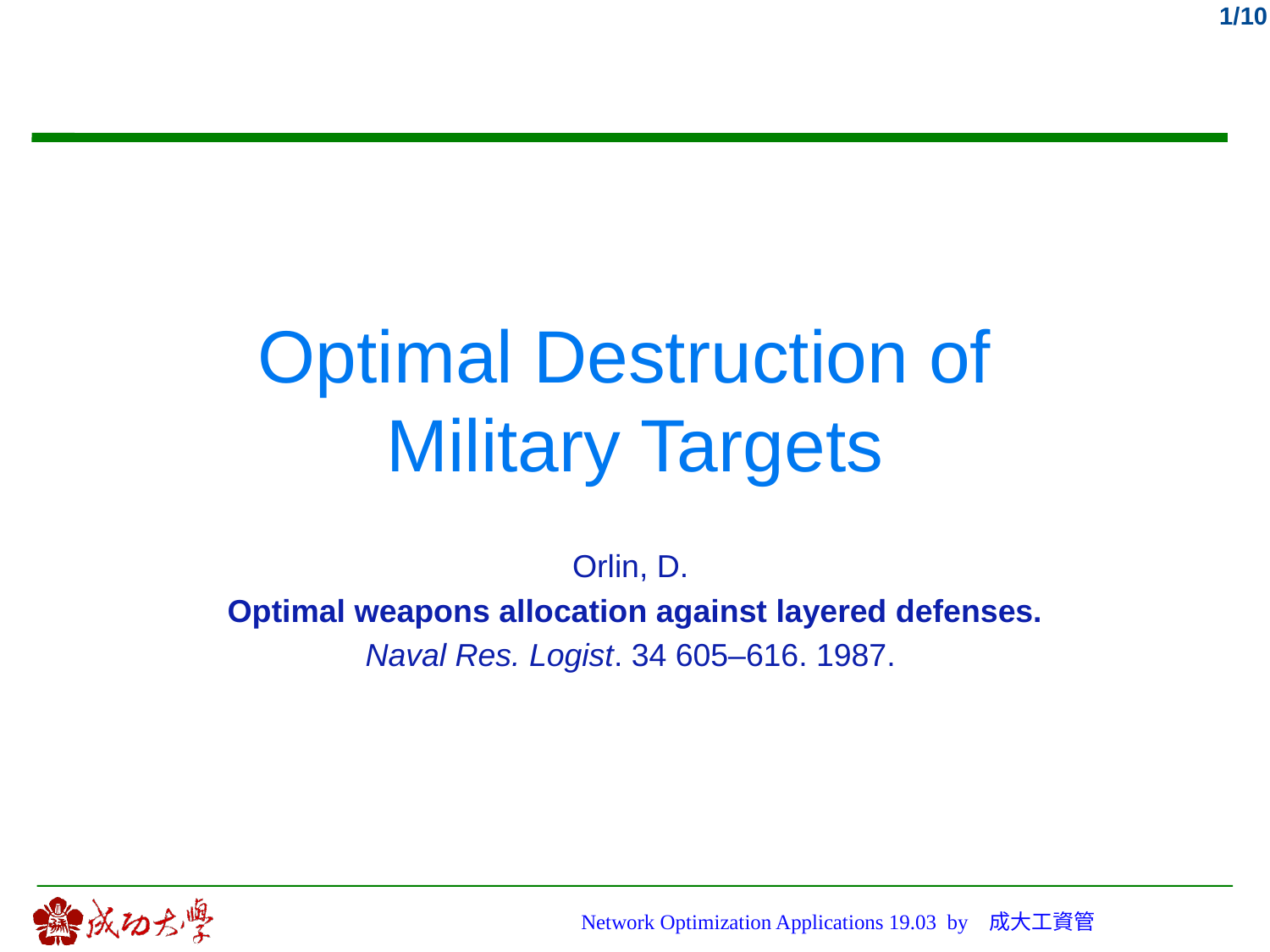

# Optimal Destruction of Military Targets
Orlin, D.
Optimal weapons allocation against layered defenses.
Naval Res. Logist. 34 605–616. 1987.
Network Optimization Applications 19.03  by   成大工資管